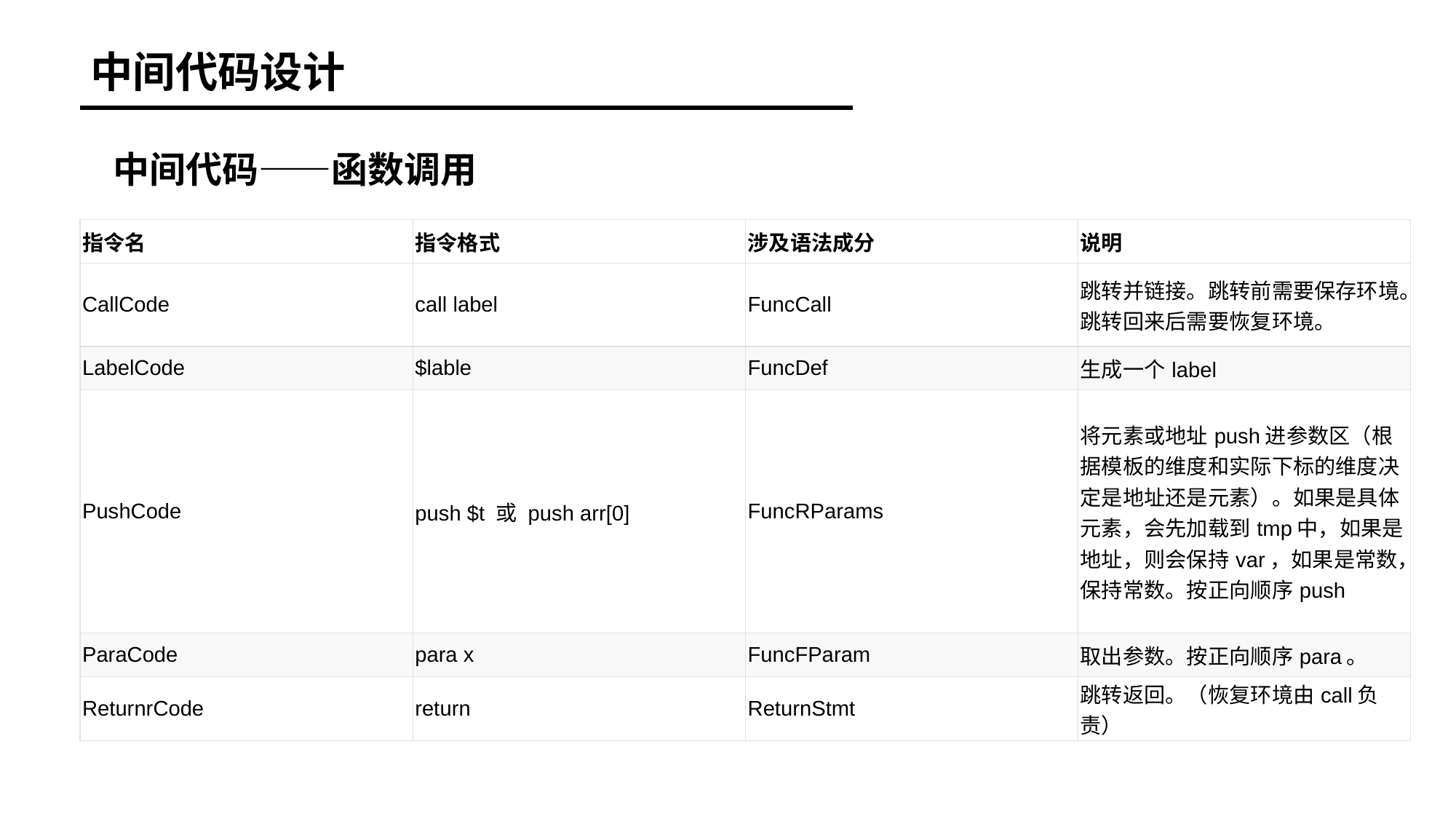

中间代码设计
中间代码——函数调用
| 指令名 | 指令格式 | 涉及语法成分 | 说明 |
| --- | --- | --- | --- |
| CallCode | call label | FuncCall | 跳转并链接。跳转前需要保存环境。跳转回来后需要恢复环境。 |
| LabelCode | $lable | FuncDef | 生成一个label |
| PushCode | push $t 或 push arr[0] | FuncRParams | 将元素或地址push进参数区（根据模板的维度和实际下标的维度决定是地址还是元素）。如果是具体元素，会先加载到tmp中，如果是地址，则会保持var，如果是常数，保持常数。按正向顺序push |
| ParaCode | para x | FuncFParam | 取出参数。按正向顺序para。 |
| ReturnrCode | return | ReturnStmt | 跳转返回。（恢复环境由call负责） |